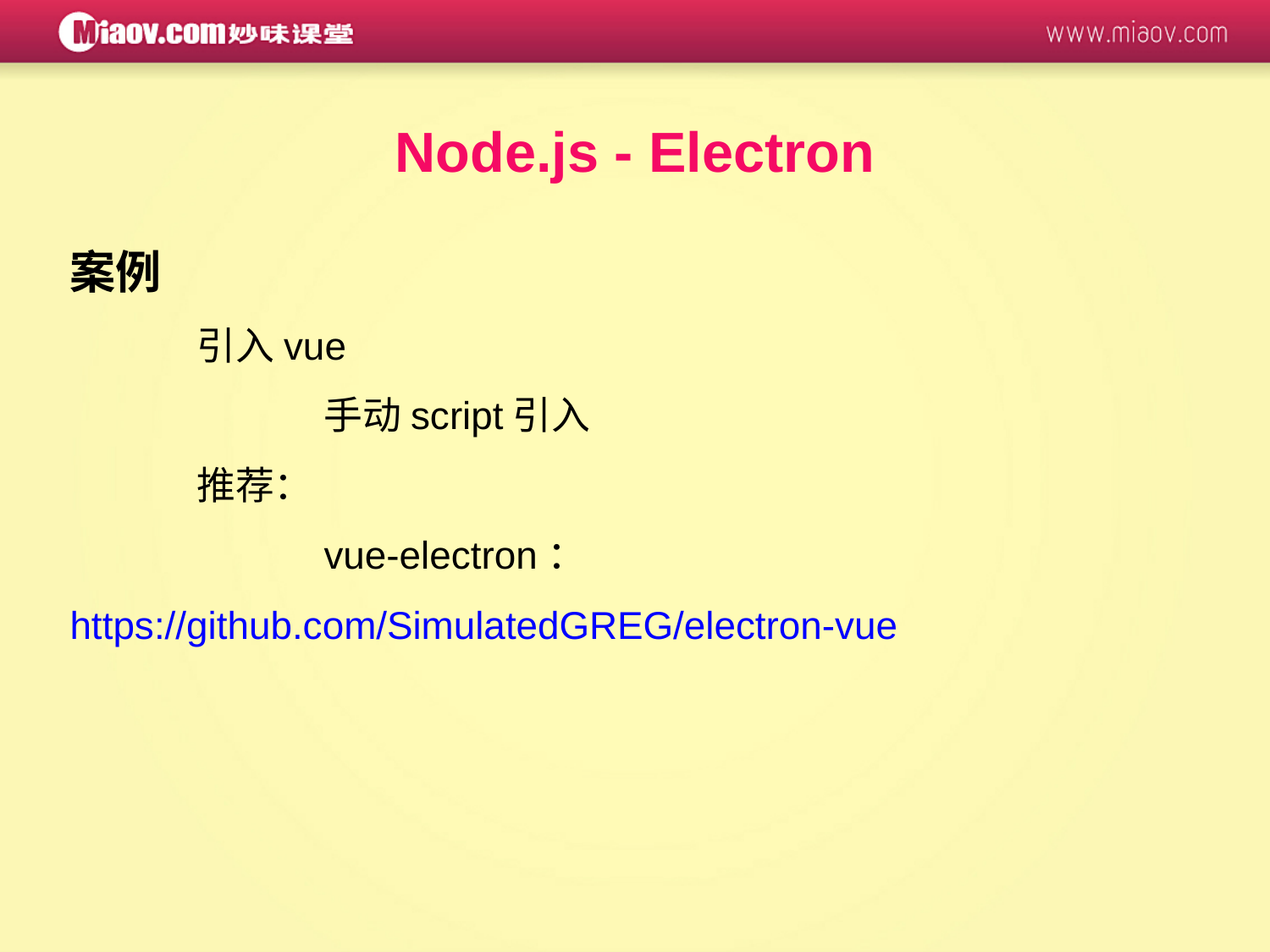

Node.js - Electron
案例
	引入vue
		手动script引入
	推荐：
		vue-electron：https://github.com/SimulatedGREG/electron-vue